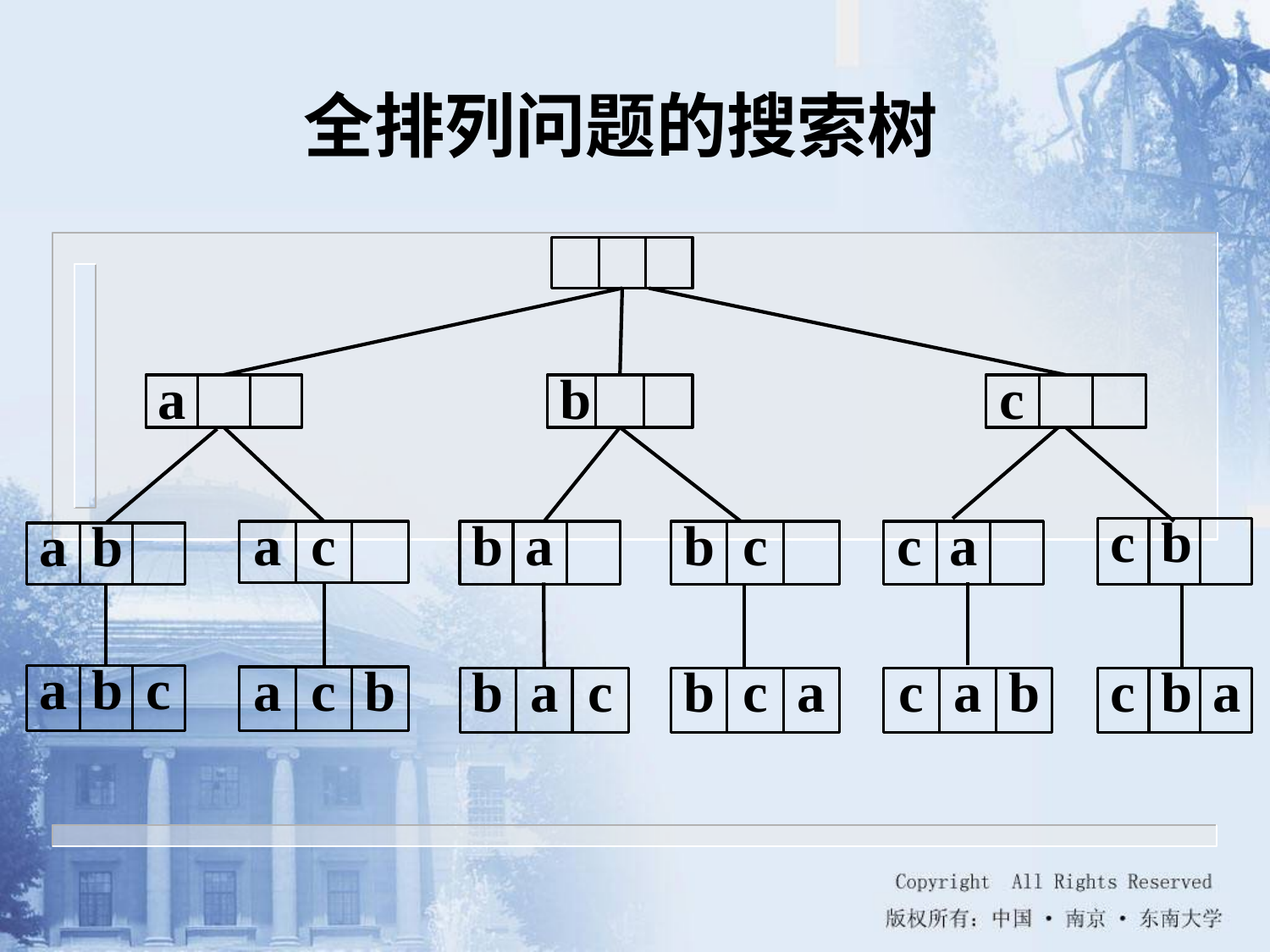

全排列问题的搜索树

a

b

c

c
b

a
b

a
c

b
c

c
a

a
b

a
c
b
a
c
b
b
a
c
b
c
a
c
a
b
c
b
a